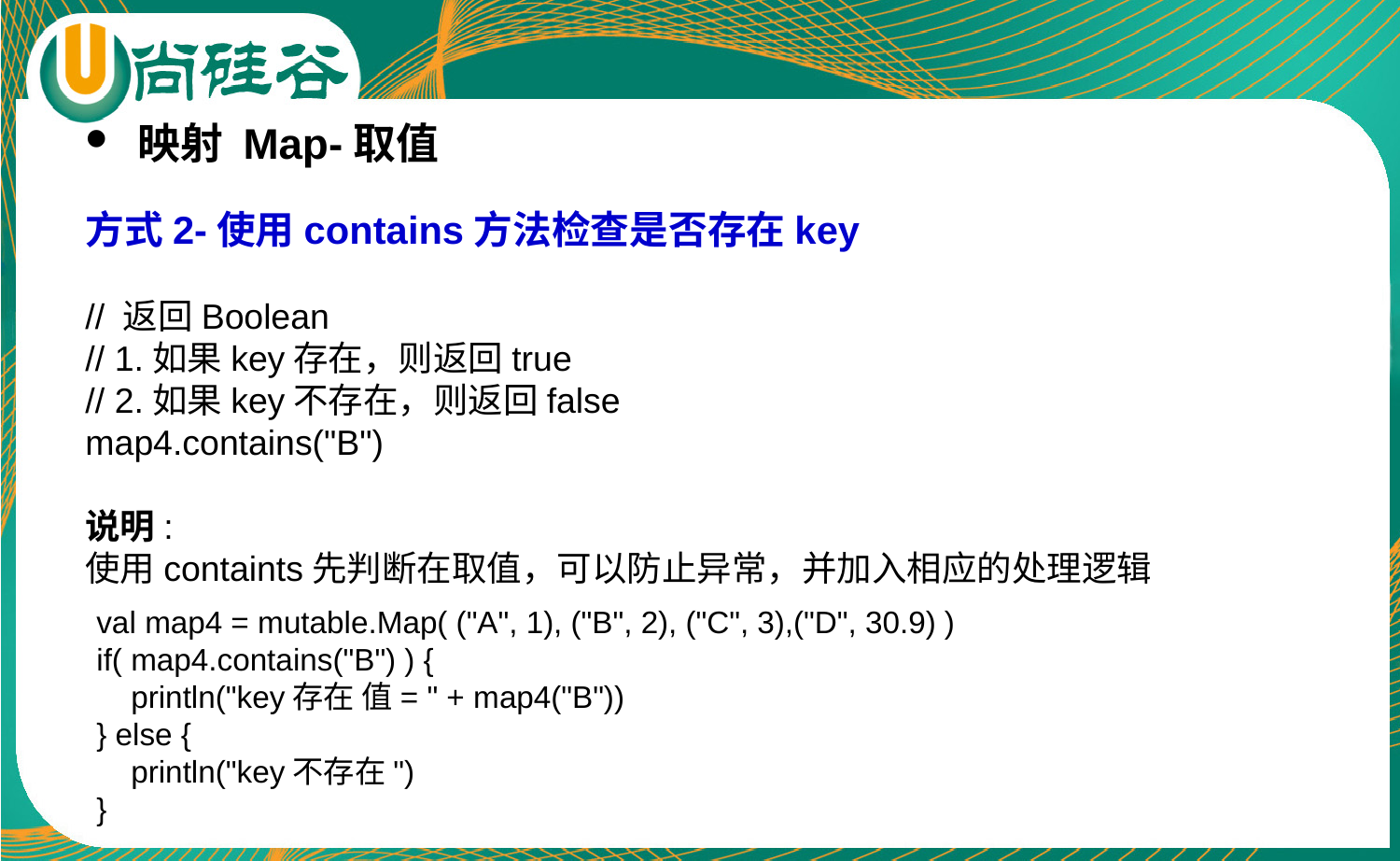

映射 Map-取值

方式2-使用contains方法检查是否存在key

// 返回Boolean
// 1.如果key存在，则返回true
// 2.如果key不存在，则返回false
map4.contains("B")

说明:
使用containts先判断在取值，可以防止异常，并加入相应的处理逻辑

val map4 = mutable.Map( ("A", 1), ("B", 2), ("C", 3),("D", 30.9) )
if( map4.contains("B") ) {
    println("key存在 值= " + map4("B"))
} else {
    println("key不存在")
}